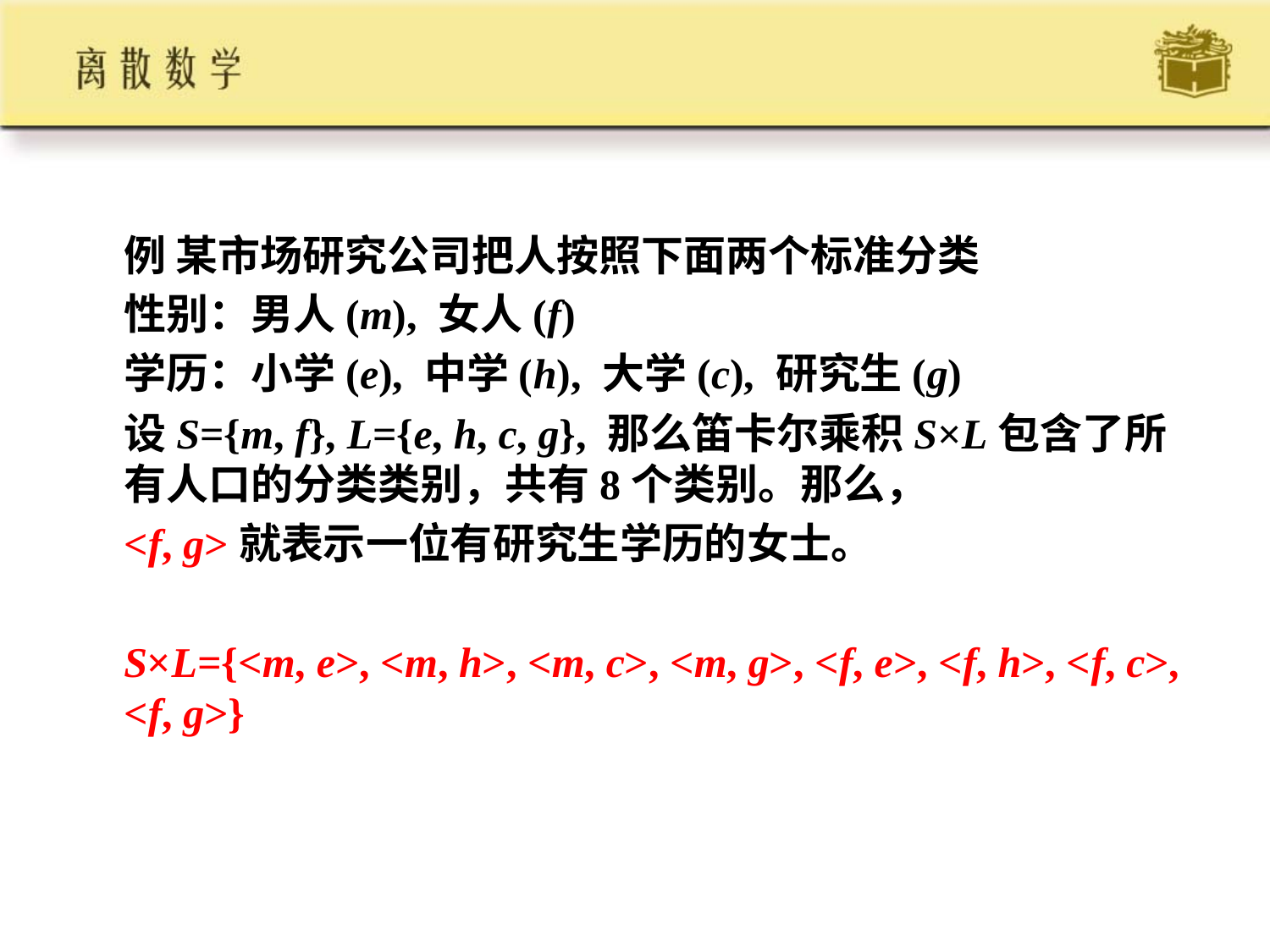

例 某市场研究公司把人按照下面两个标准分类
	性别：男人(m), 女人(f)
	学历：小学(e), 中学(h), 大学(c), 研究生(g)
	设S={m, f}, L={e, h, c, g}, 那么笛卡尔乘积S×L包含了所有人口的分类类别，共有8个类别。那么，
	<f, g>就表示一位有研究生学历的女士。

	S×L={<m, e>, <m, h>, <m, c>, <m, g>, <f, e>, <f, h>, <f, c>, <f, g>}
4